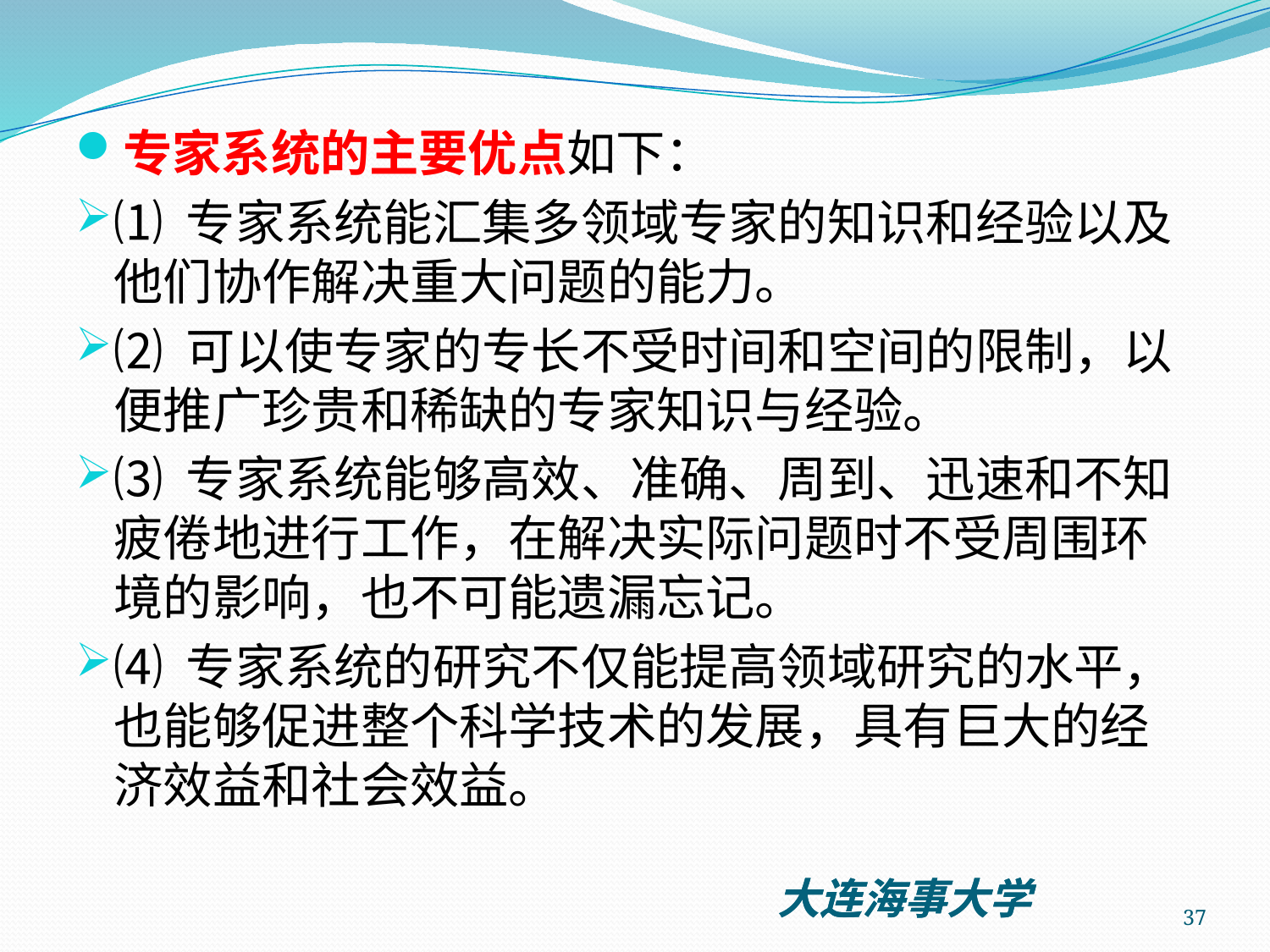

专家系统的主要优点如下：
⑴ 专家系统能汇集多领域专家的知识和经验以及他们协作解决重大问题的能力。
⑵ 可以使专家的专长不受时间和空间的限制，以便推广珍贵和稀缺的专家知识与经验。
⑶ 专家系统能够高效、准确、周到、迅速和不知疲倦地进行工作，在解决实际问题时不受周围环境的影响，也不可能遗漏忘记。
⑷ 专家系统的研究不仅能提高领域研究的水平，也能够促进整个科学技术的发展，具有巨大的经济效益和社会效益。

37